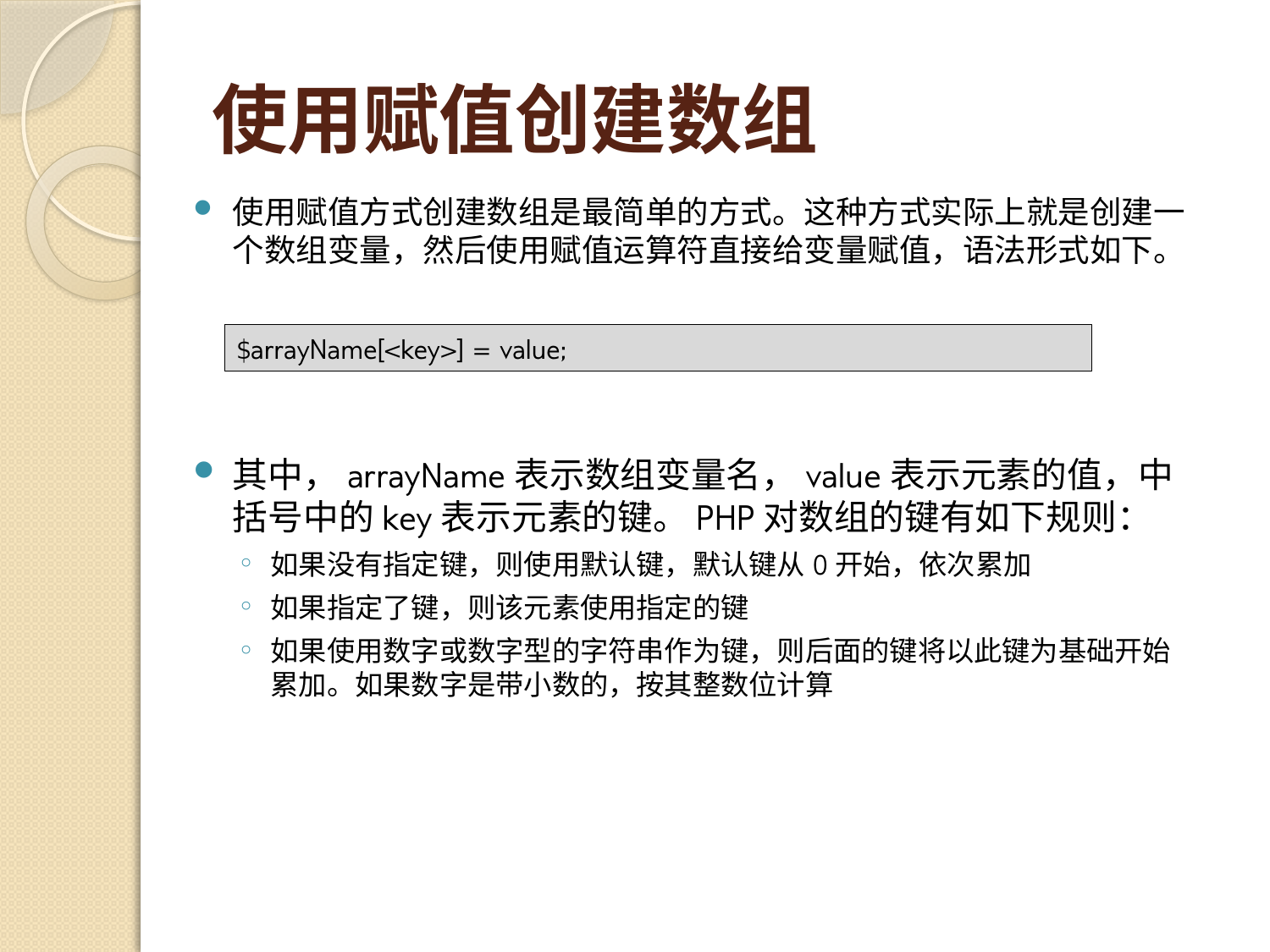

# 使用赋值创建数组
使用赋值方式创建数组是最简单的方式。这种方式实际上就是创建一个数组变量，然后使用赋值运算符直接给变量赋值，语法形式如下。
$arrayName[<key>] = value;
其中，arrayName表示数组变量名，value表示元素的值，中括号中的key表示元素的键。PHP对数组的键有如下规则：
如果没有指定键，则使用默认键，默认键从0开始，依次累加
如果指定了键，则该元素使用指定的键
如果使用数字或数字型的字符串作为键，则后面的键将以此键为基础开始累加。如果数字是带小数的，按其整数位计算